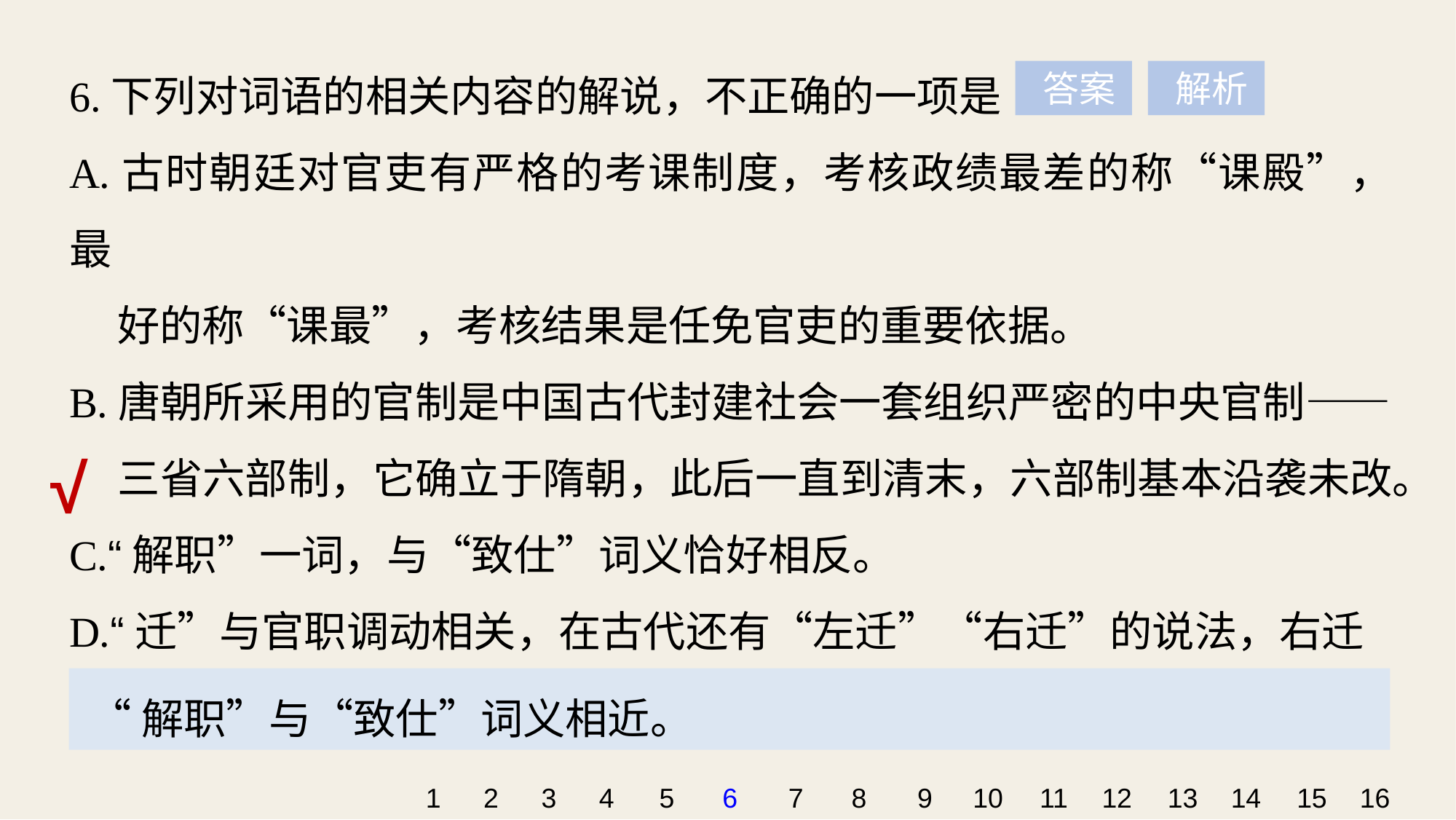

6.下列对词语的相关内容的解说，不正确的一项是
A.古时朝廷对官吏有严格的考课制度，考核政绩最差的称“课殿”，最
    好的称“课最”，考核结果是任免官吏的重要依据。
B.唐朝所采用的官制是中国古代封建社会一套组织严密的中央官制——
    三省六部制，它确立于隋朝，此后一直到清末，六部制基本沿袭未改。
C.“解职”一词，与“致仕”词义恰好相反。
D.“迁”与官职调动相关，在古代还有“左迁”“右迁”的说法，右迁
    为升官，左迁为降职。
 答案
 解析
√
“解职”与“致仕”词义相近。

1
2
3
4
5
6
7
8
9
10
11
12
13
14
15
16